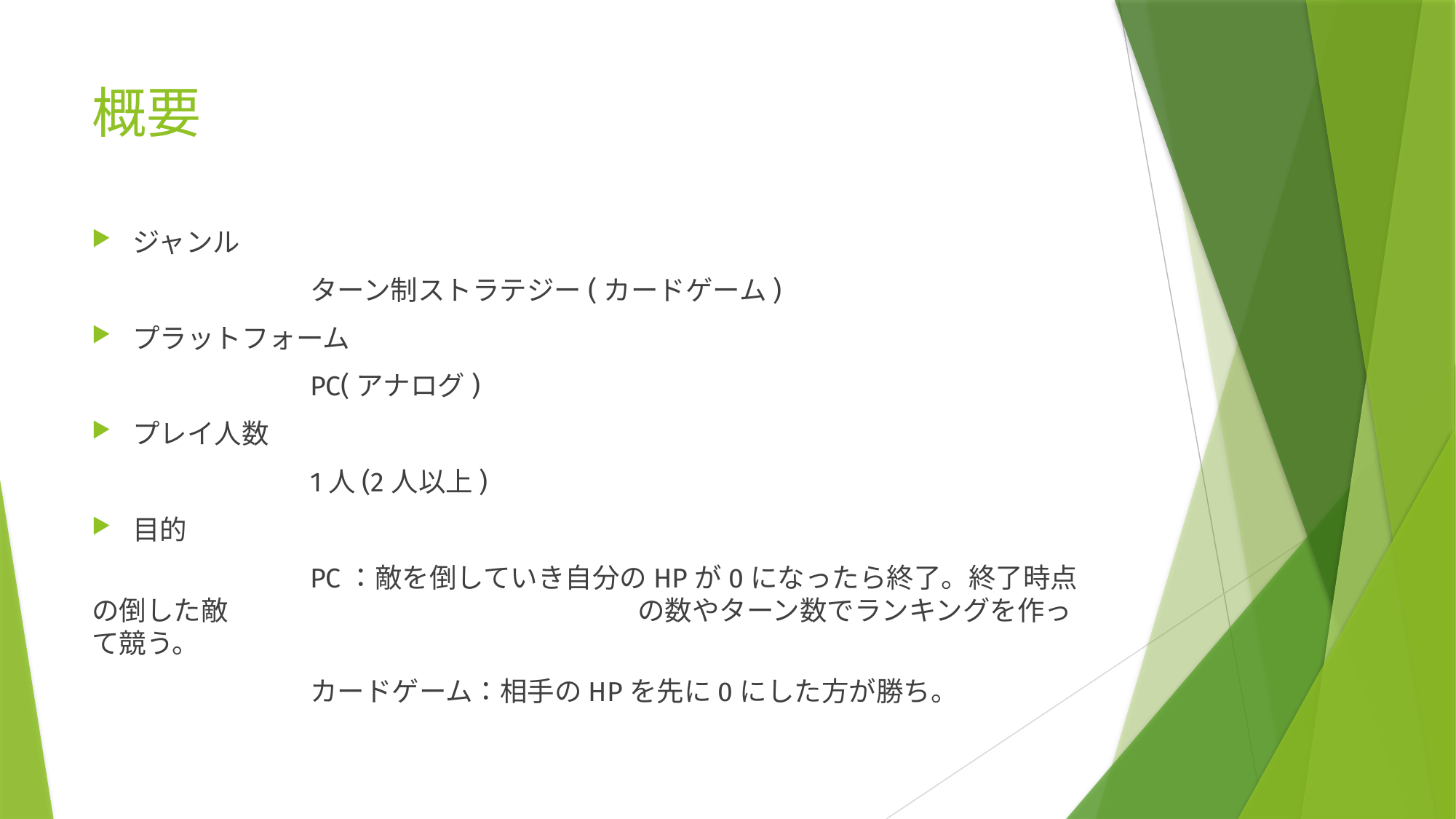

# 概要
ジャンル
		ターン制ストラテジー(カードゲーム)
プラットフォーム
		PC(アナログ)
プレイ人数
		1人(2人以上)
目的
		PC：敵を倒していき自分のHPが0になったら終了。終了時点の倒した敵				の数やターン数でランキングを作って競う。
		カードゲーム：相手のHPを先に0にした方が勝ち。